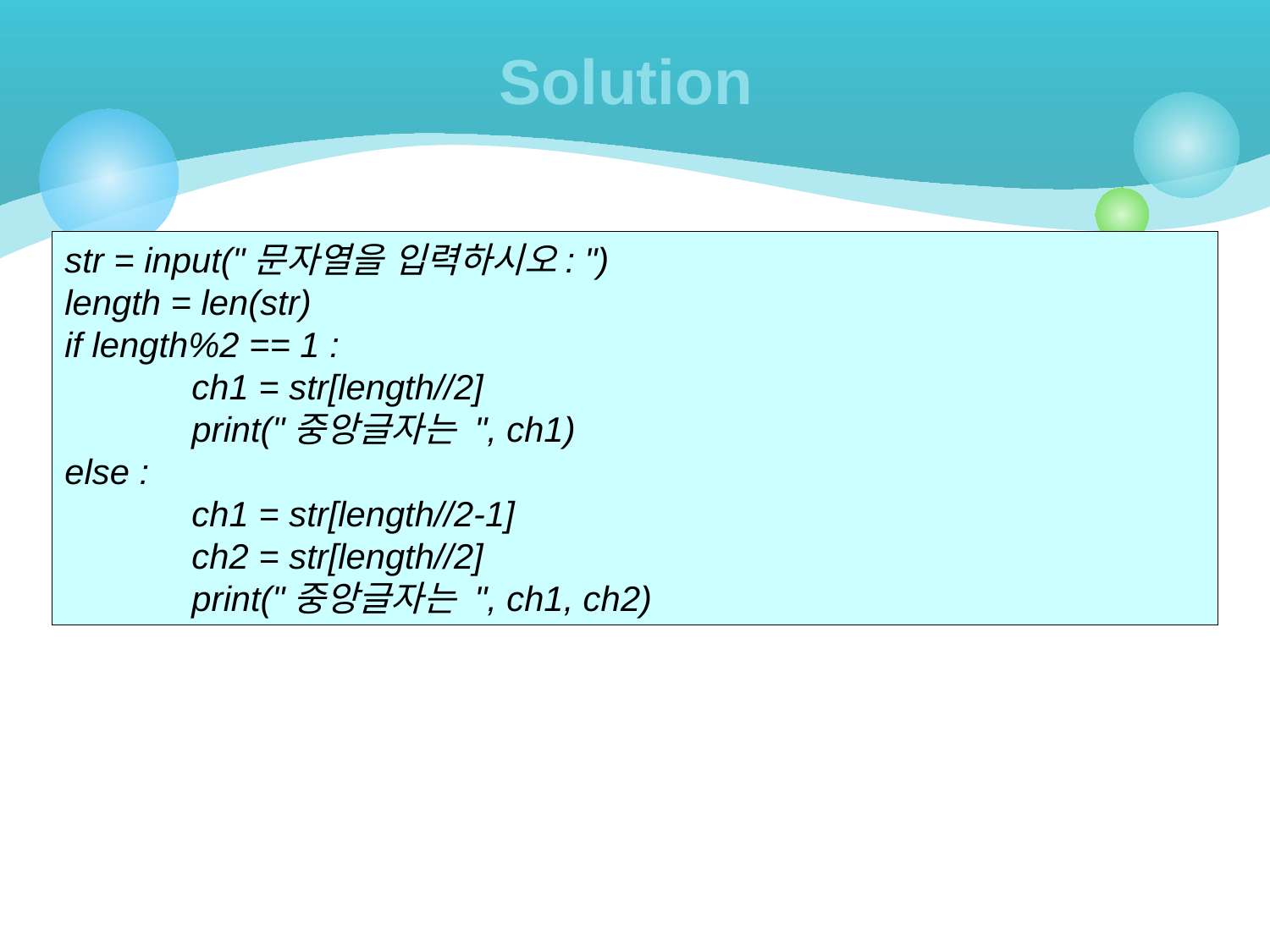

# Solution
str = input("문자열을 입력하시오: ")
length = len(str)
if length%2 == 1 :
	ch1 = str[length//2]
	print("중앙글자는 ", ch1)
else :
	ch1 = str[length//2-1]
	ch2 = str[length//2]
	print("중앙글자는 ", ch1, ch2)